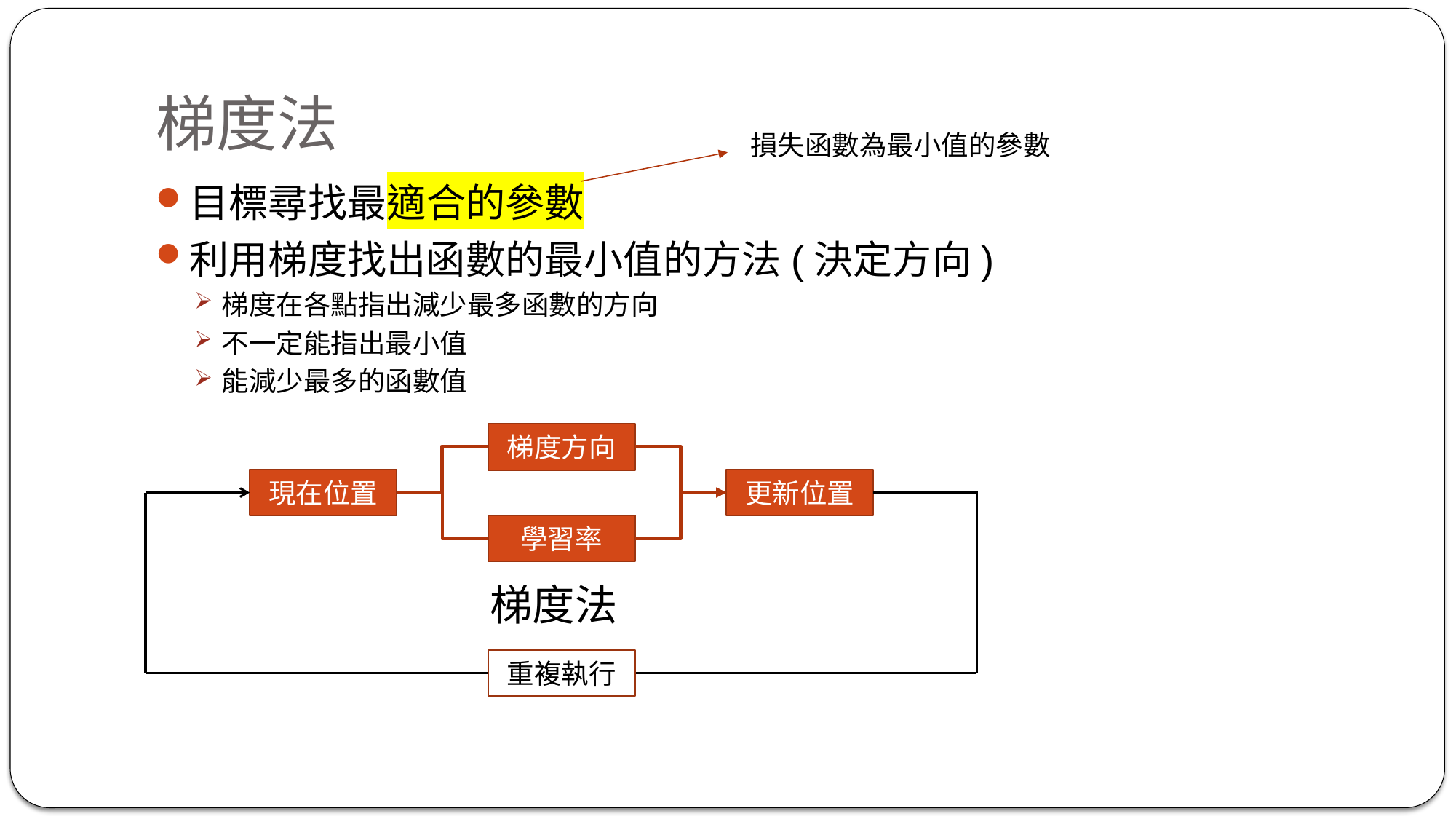

# 梯度法
損失函數為最小值的參數
目標尋找最適合的參數
利用梯度找出函數的最小值的方法(決定方向)
梯度在各點指出減少最多函數的方向
不一定能指出最小值
能減少最多的函數值

梯度方向
現在位置
更新位置
學習率
重複執行
梯度法